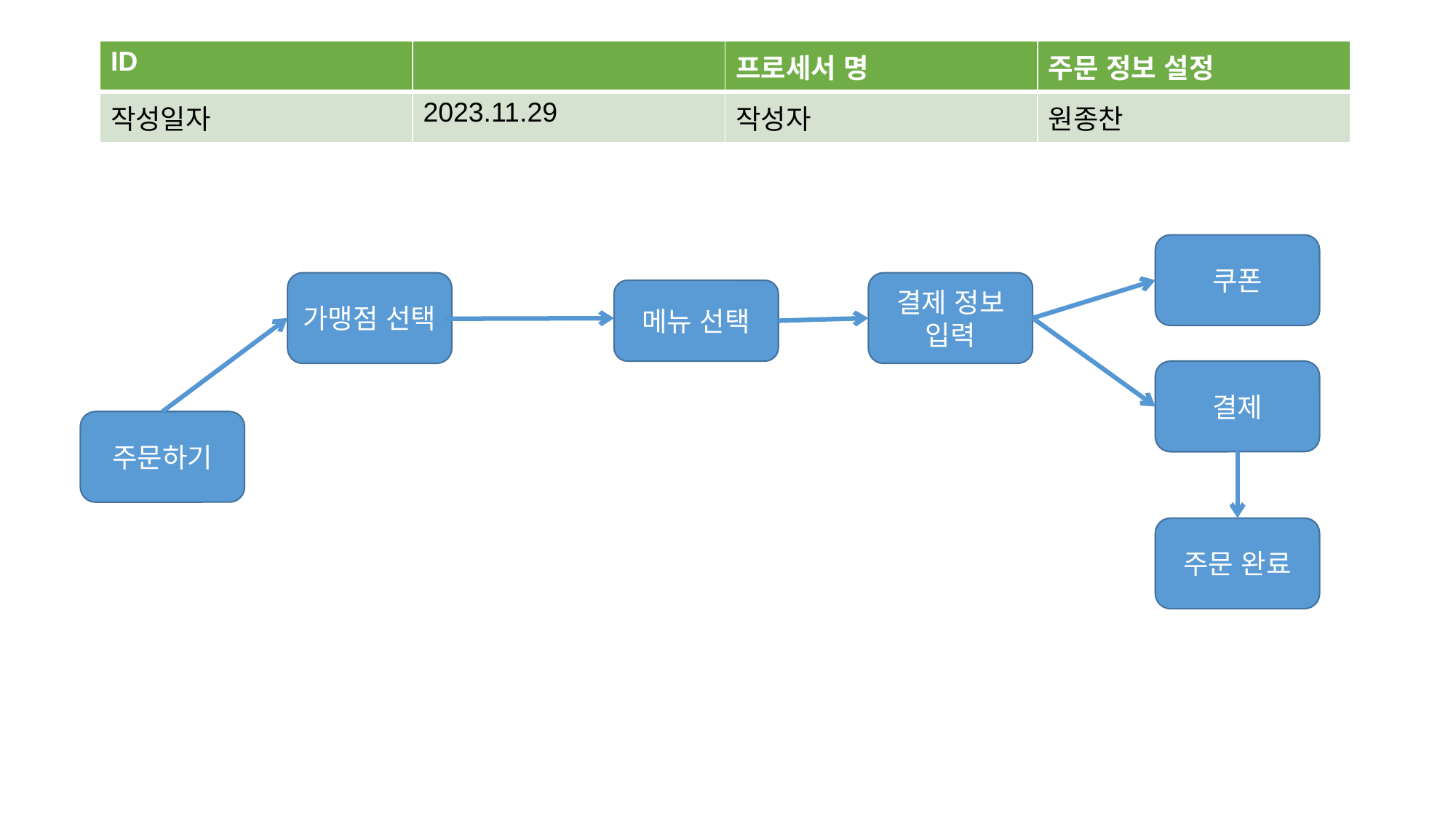

| ID |  | 프로세서 명 | 주문 정보 설정 |
| --- | --- | --- | --- |
| 작성일자 | 2023.11.29 | 작성자 | 원종찬 |
쿠폰
가맹점 선택
결제 정보 입력
메뉴 선택
결제
주문하기
주문 완료